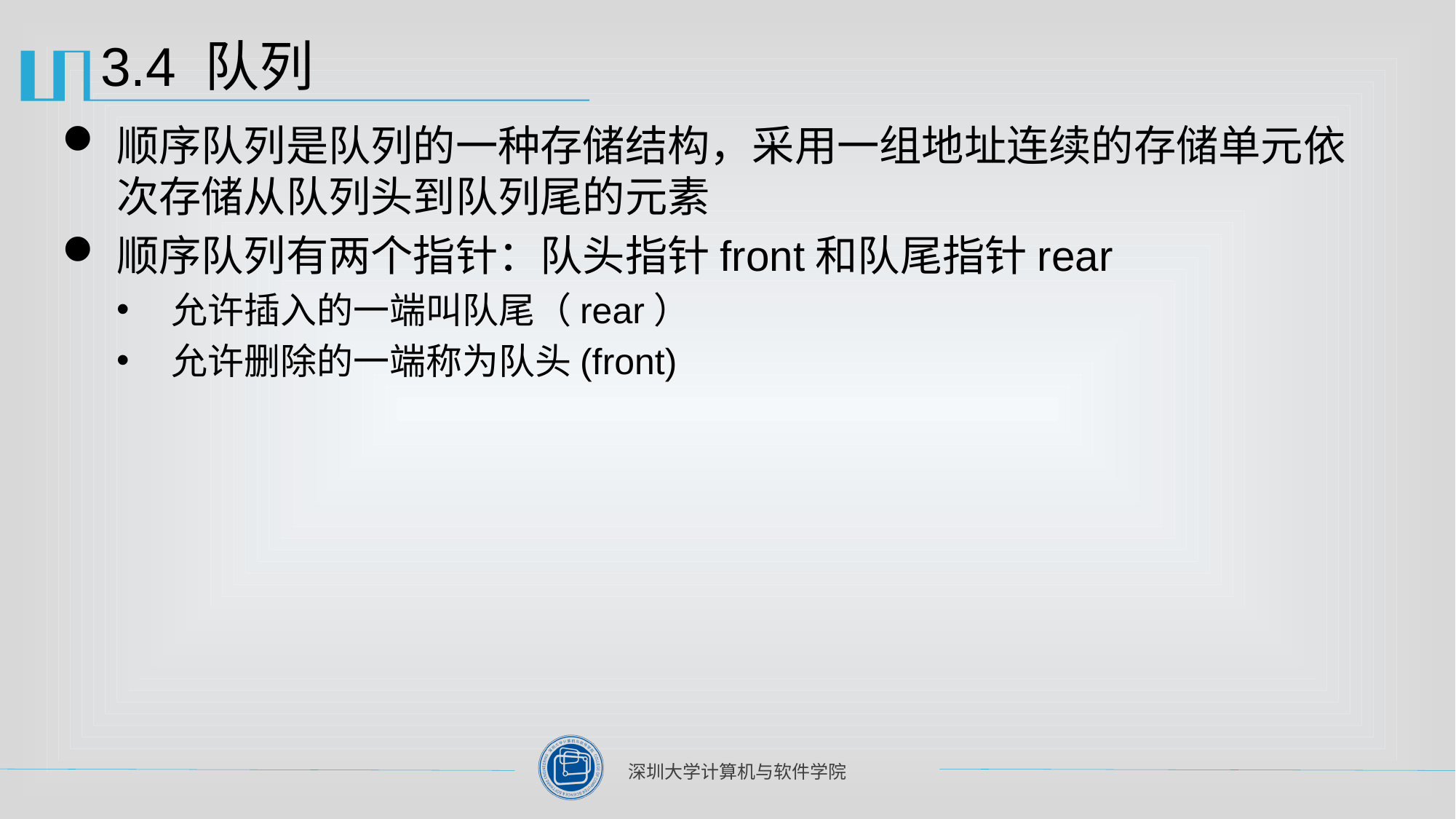

# 3.4 队列
顺序队列是队列的一种存储结构，采用一组地址连续的存储单元依次存储从队列头到队列尾的元素
顺序队列有两个指针：队头指针front和队尾指针rear
允许插入的一端叫队尾（rear）
允许删除的一端称为队头(front)

47